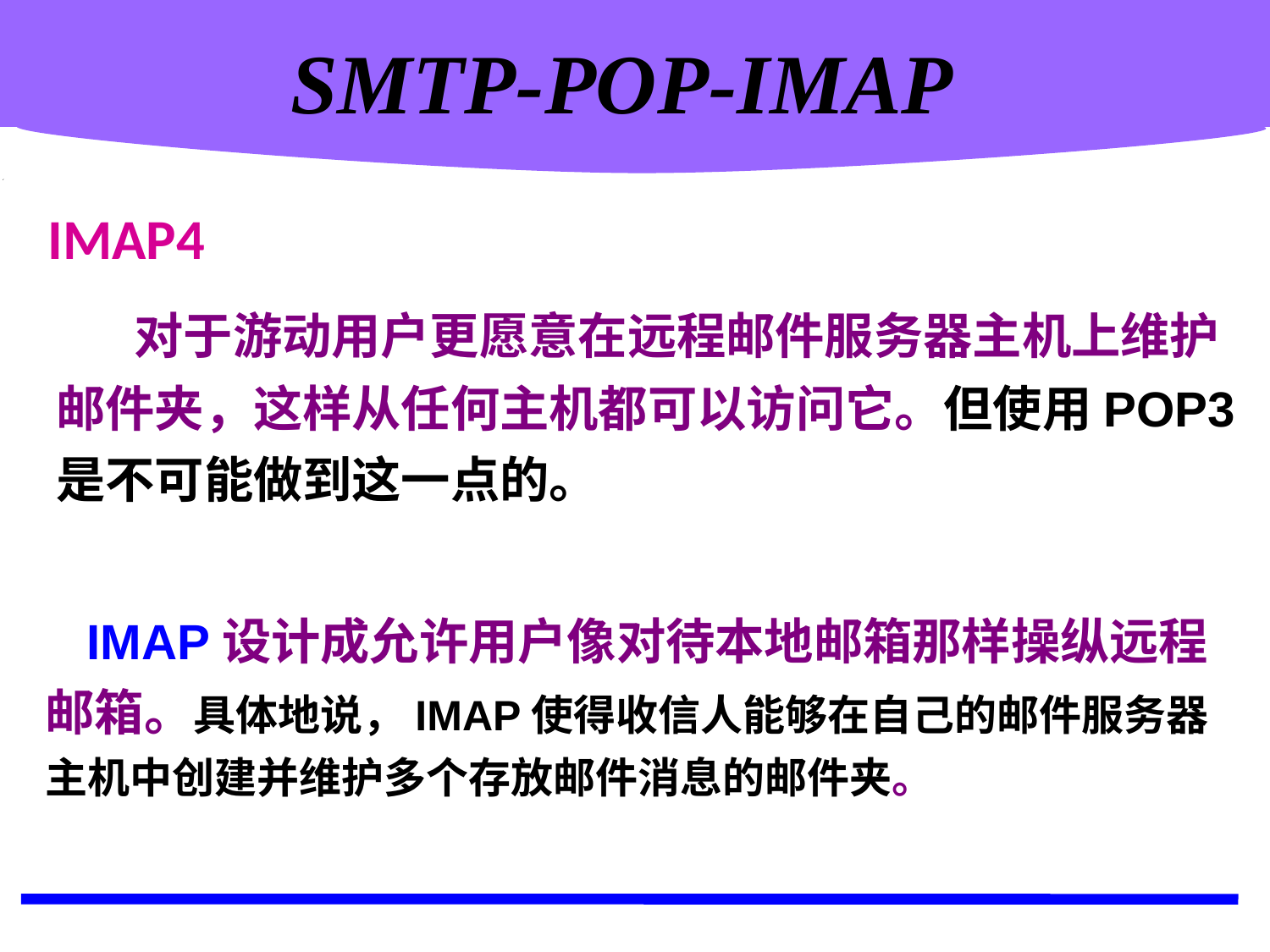

计算机网络概述
SMTP-POP-IMAP

 IMAP4
     对于游动用户更愿意在远程邮件服务器主机上维护邮件夹，这样从任何主机都可以访问它。但使用POP3是不可能做到这一点的。
   IMAP设计成允许用户像对待本地邮箱那样操纵远程邮箱。具体地说，IMAP使得收信人能够在自己的邮件服务器主机中创建并维护多个存放邮件消息的邮件夹。